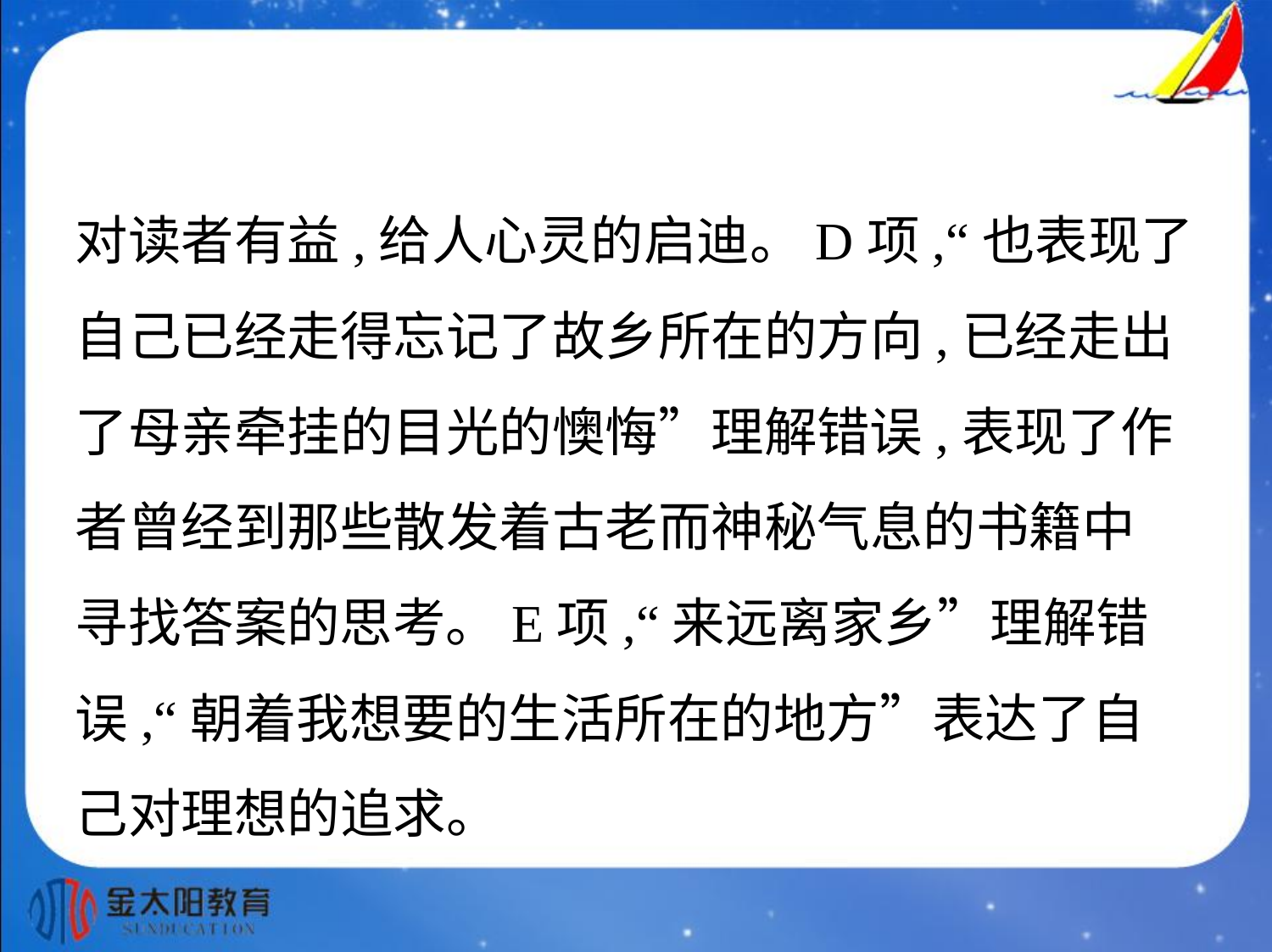

对读者有益,给人心灵的启迪。D项,“也表现了
自己已经走得忘记了故乡所在的方向,已经走出
了母亲牵挂的目光的懊悔”理解错误,表现了作
者曾经到那些散发着古老而神秘气息的书籍中
寻找答案的思考。E项,“来远离家乡”理解错
误,“朝着我想要的生活所在的地方”表达了自
己对理想的追求。